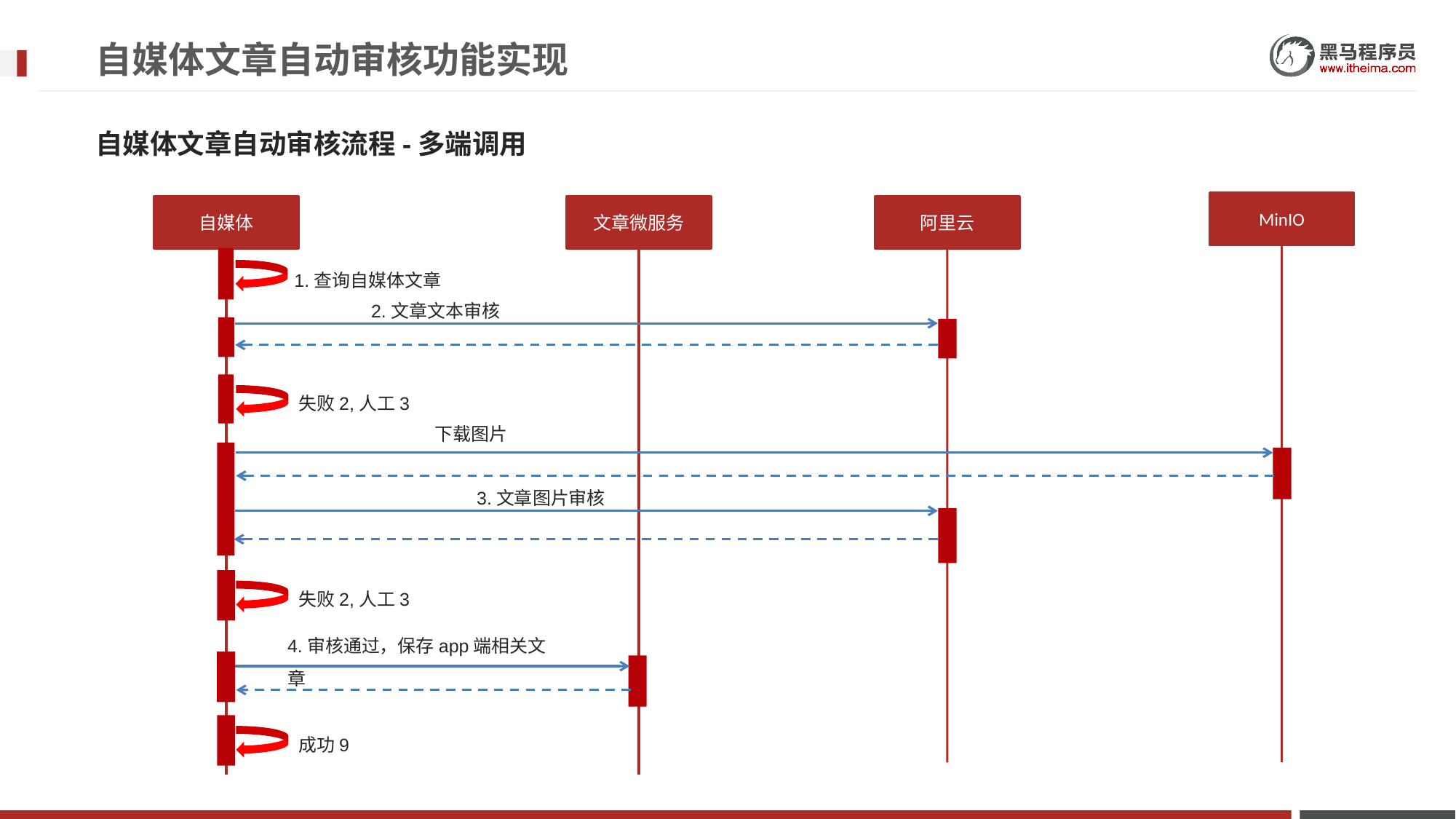

# 自媒体文章自动审核功能实现
自媒体文章自动审核流程-多端调用
MinIO
阿里云
自媒体
文章微服务

1.查询自媒体文章

2.文章文本审核

失败2,人工3

下载图片

3.文章图片审核

失败2,人工3

4.审核通过，保存app端相关文章

成功9